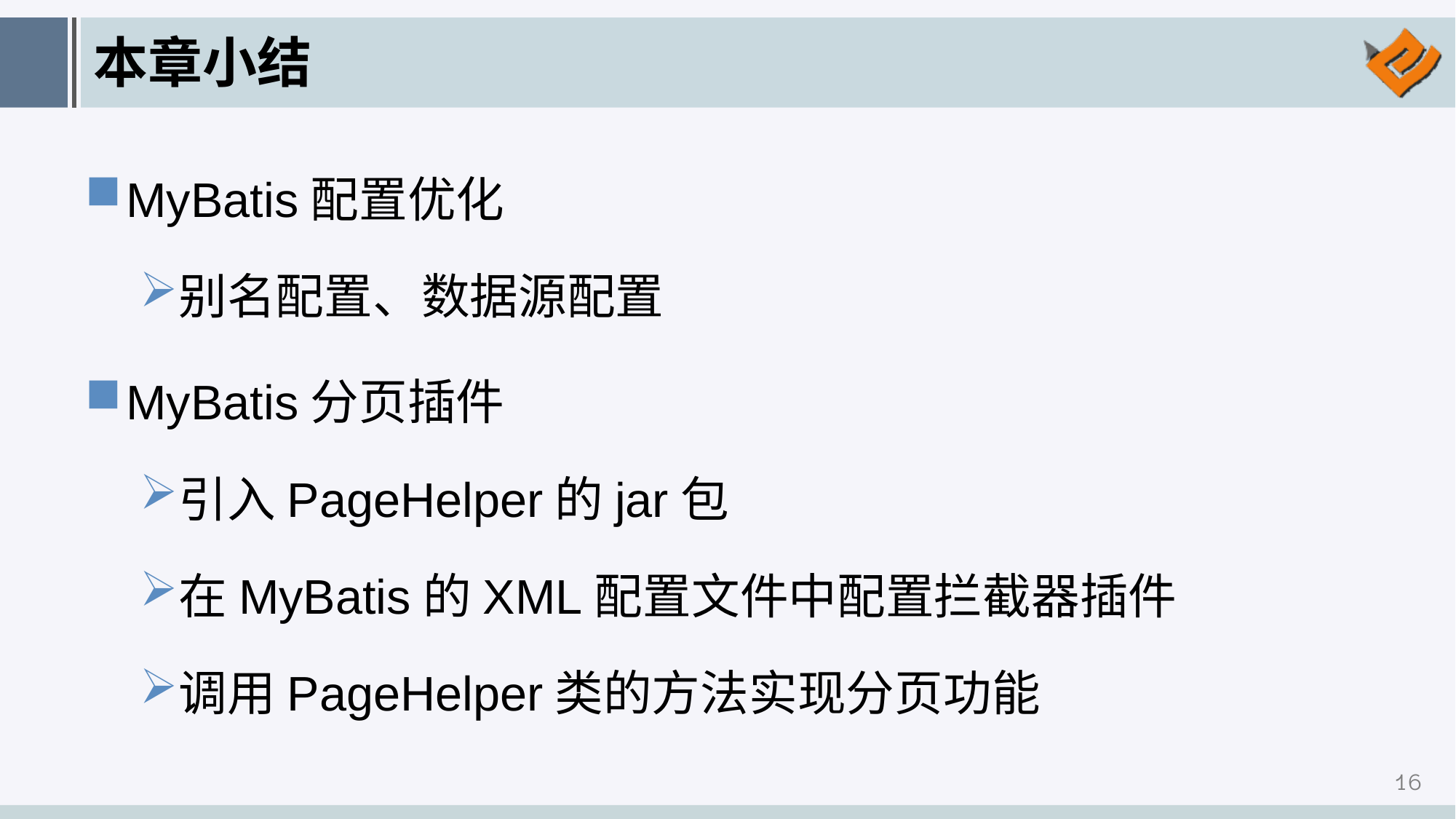

# 本章小结
MyBatis配置优化
别名配置、数据源配置
MyBatis分页插件
引入PageHelper的jar包
在MyBatis的XML配置文件中配置拦截器插件
调用PageHelper类的方法实现分页功能